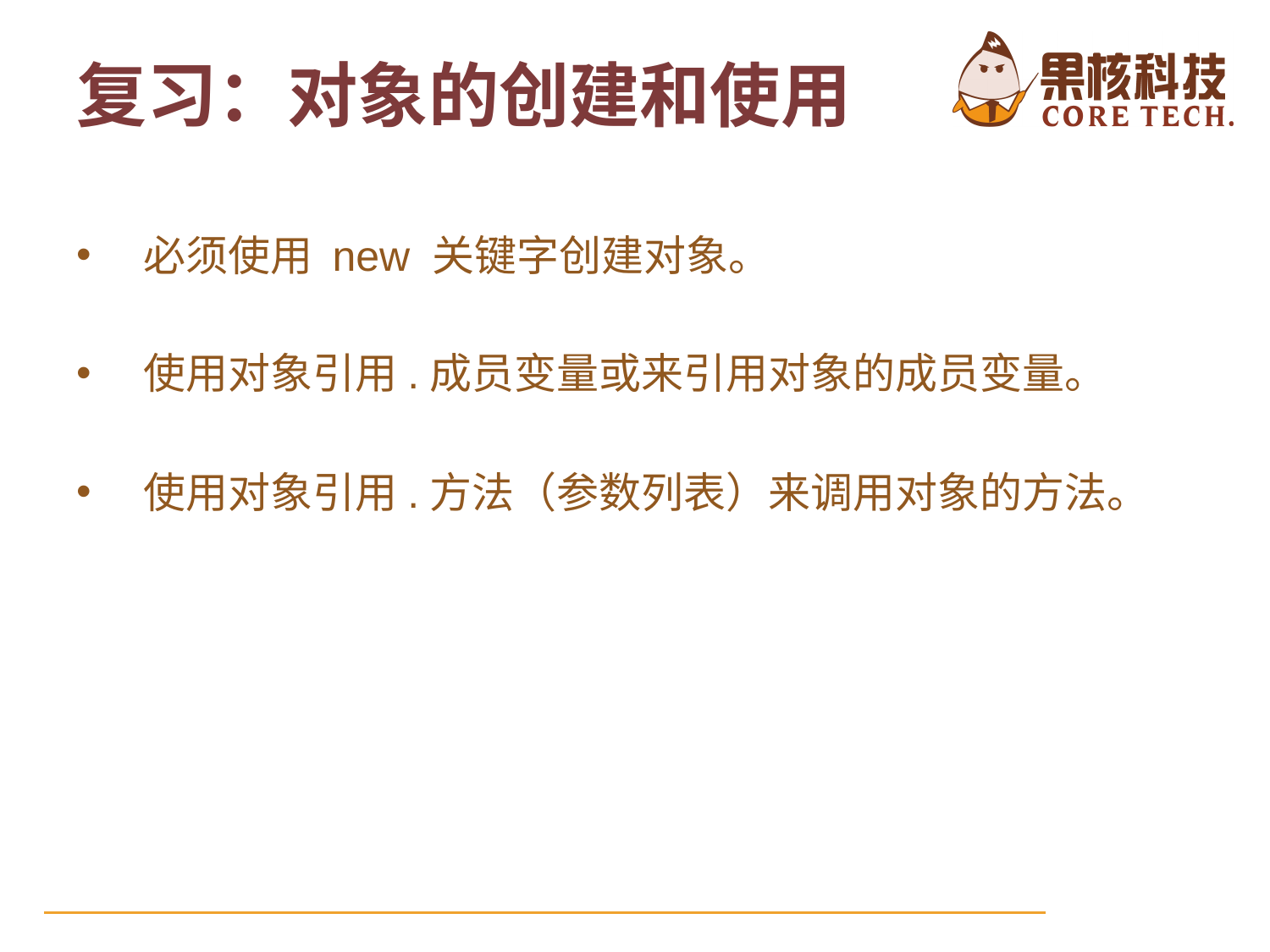

必须使用 new 关键字创建对象。

 使用对象引用.成员变量或来引用对象的成员变量。

 使用对象引用.方法（参数列表）来调用对象的方法。
复习：对象的创建和使用